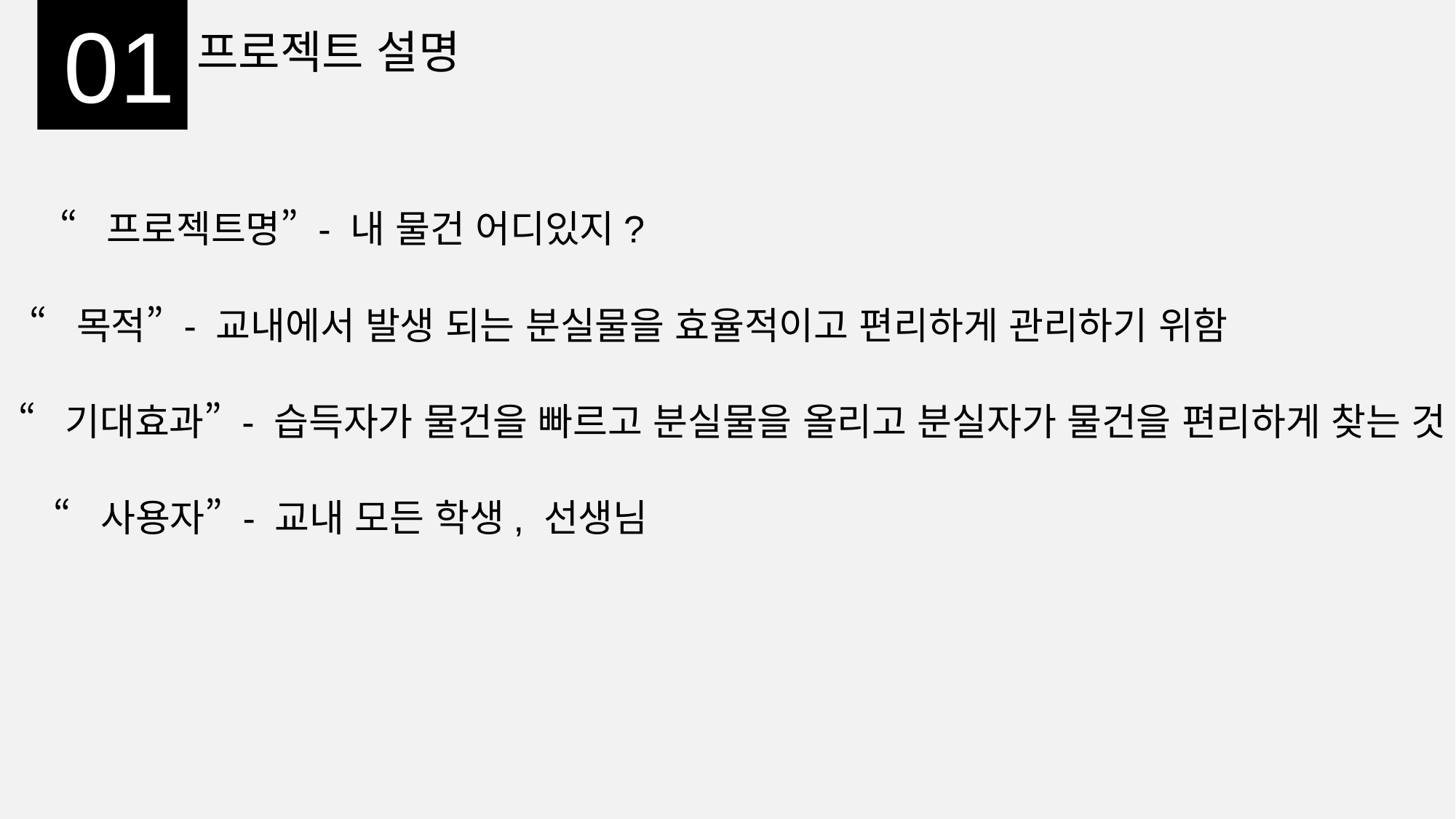

01

프로젝트 설명
“프로젝트명” - 내 물건 어디있지?
“목적” - 교내에서 발생 되는 분실물을 효율적이고 편리하게 관리하기 위함
“기대효과” - 습득자가 물건을 빠르고 분실물을 올리고 분실자가 물건을 편리하게 찾는 것
“사용자” - 교내 모든 학생, 선생님